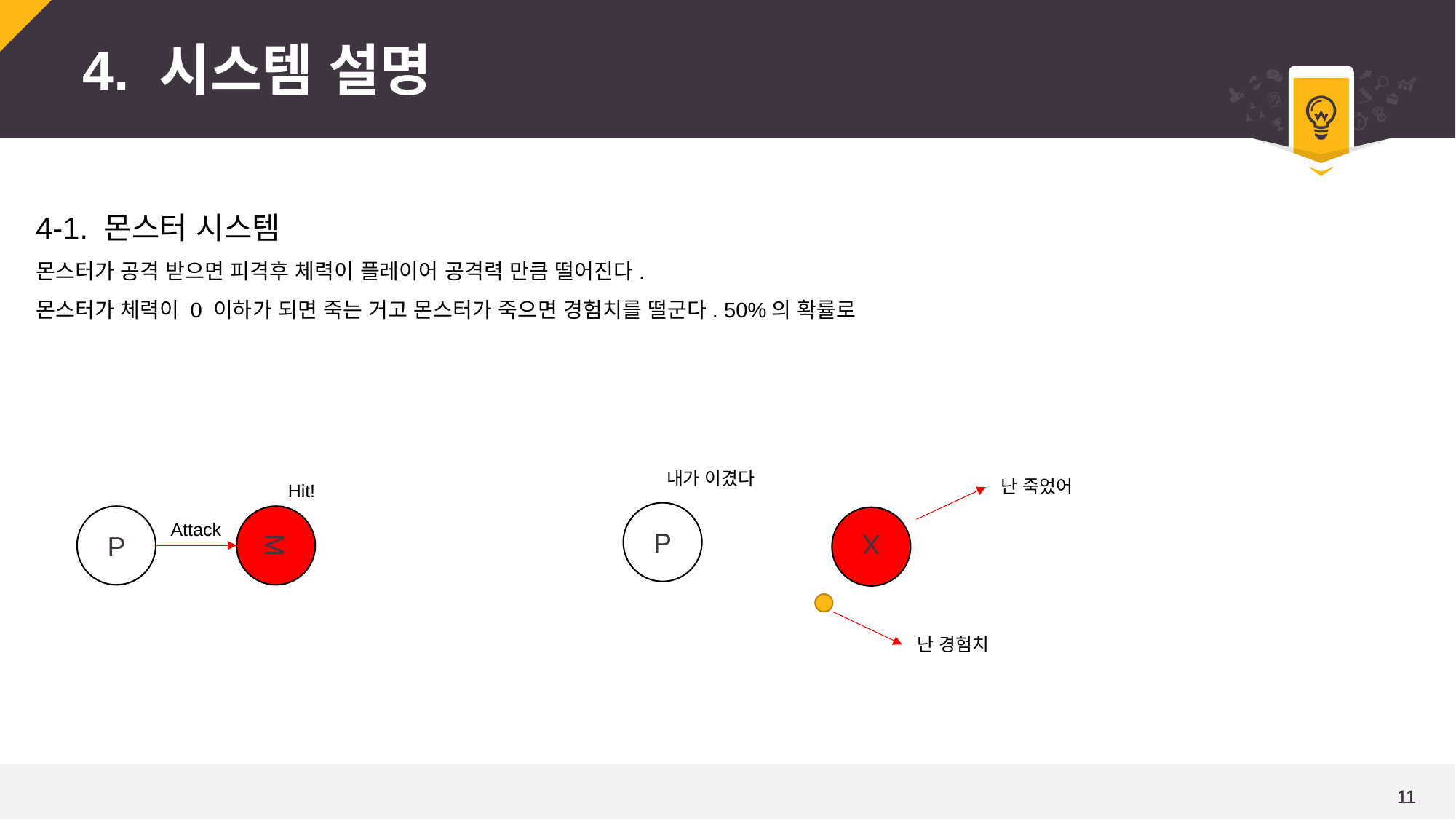

# 4. 시스템 설명

4-1. 몬스터 시스템
몬스터가 공격 받으면 피격후 체력이 플레이어 공격력 만큼 떨어진다.
몬스터가 체력이 0 이하가 되면 죽는 거고 몬스터가 죽으면 경험치를 떨군다. 50%의 확률로

내가 이겼다
난 죽었어
Hit!
P
P
M
X
Attack

난 경험치